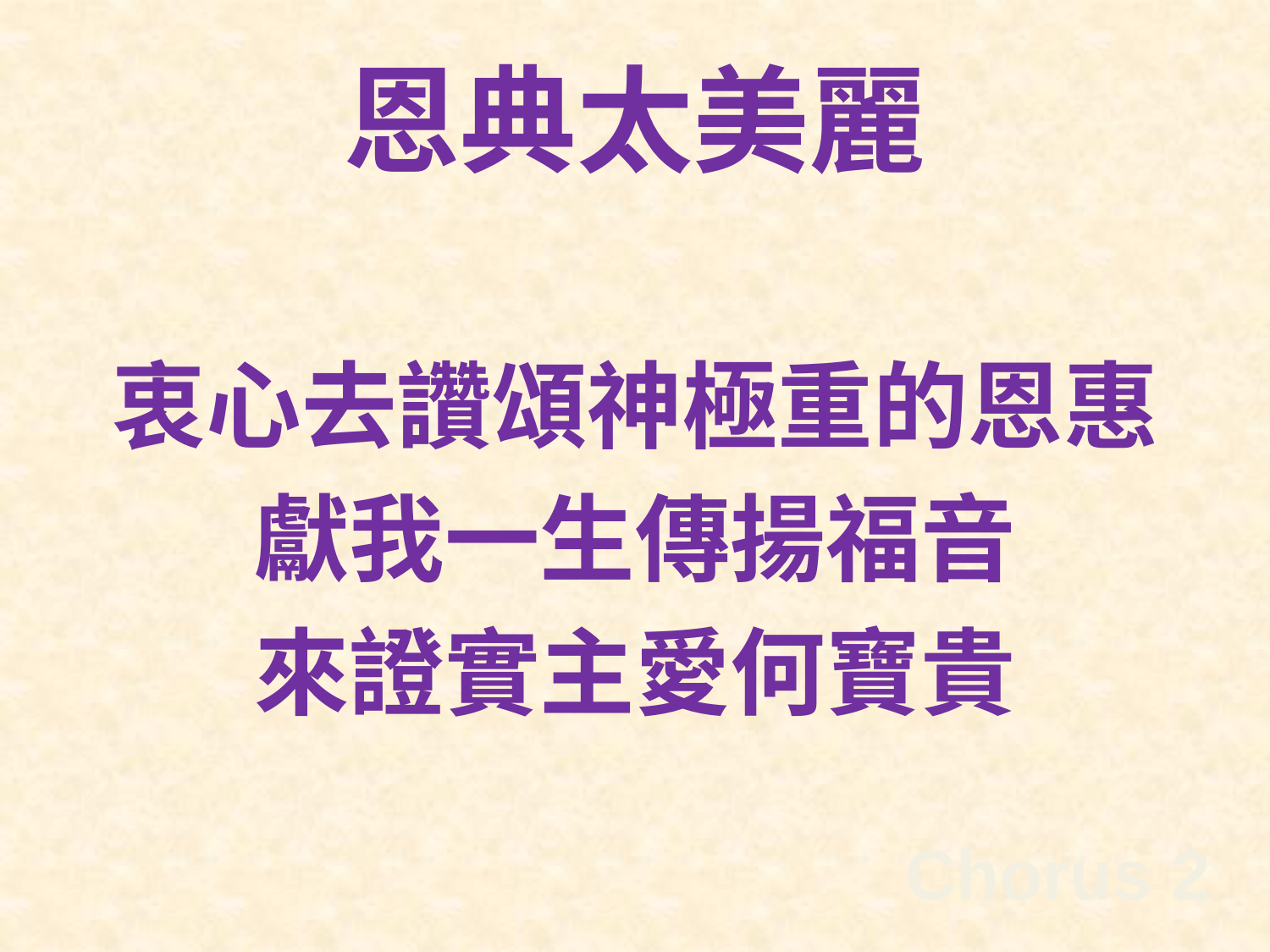

# 恩典太美麗
衷心去讚頌神極重的恩惠
獻我一生傳揚福音
來證實主愛何寶貴
Chorus 2